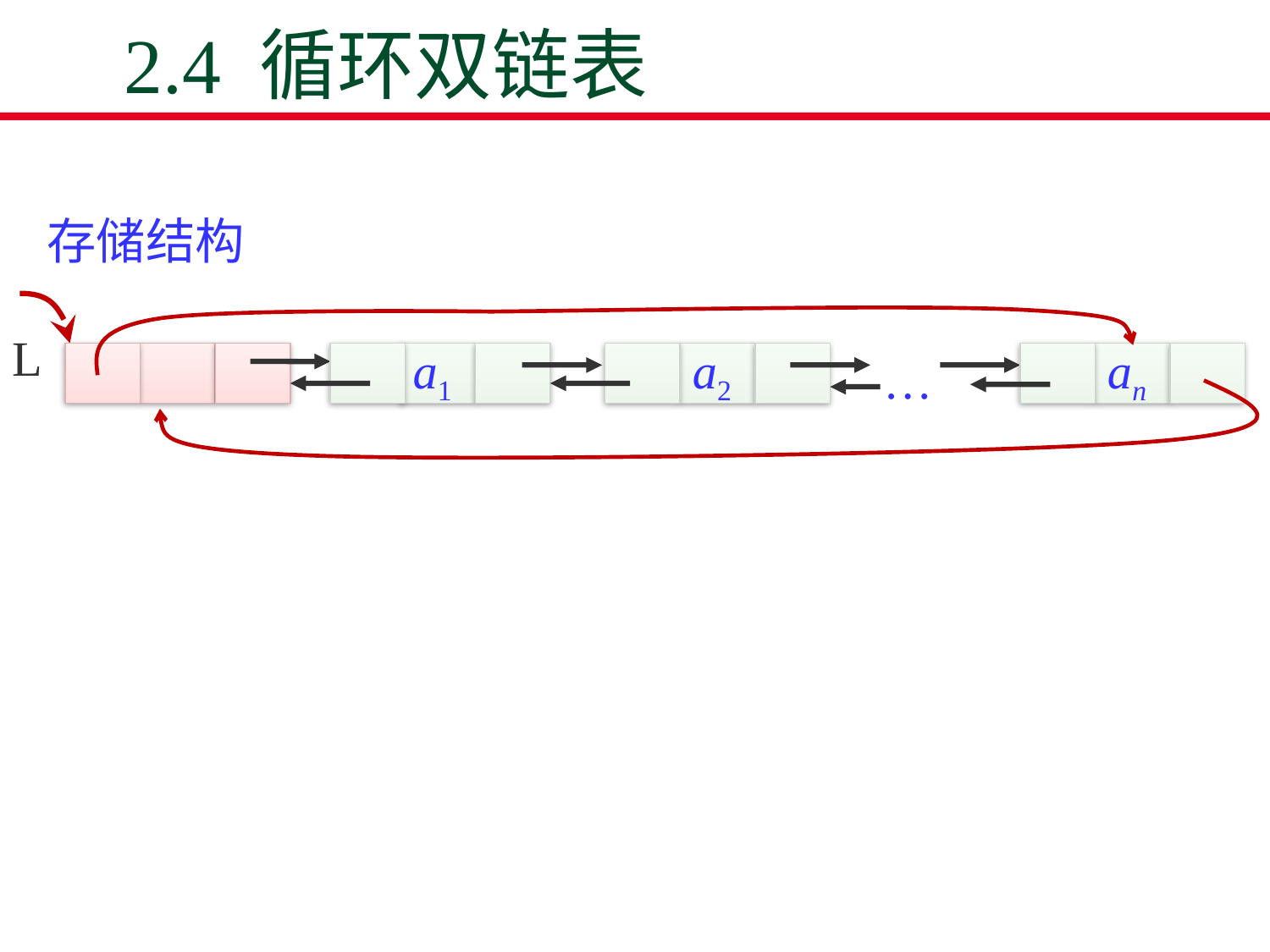

2.4 循环双链表
存储结构

L

a1

a2

…

an